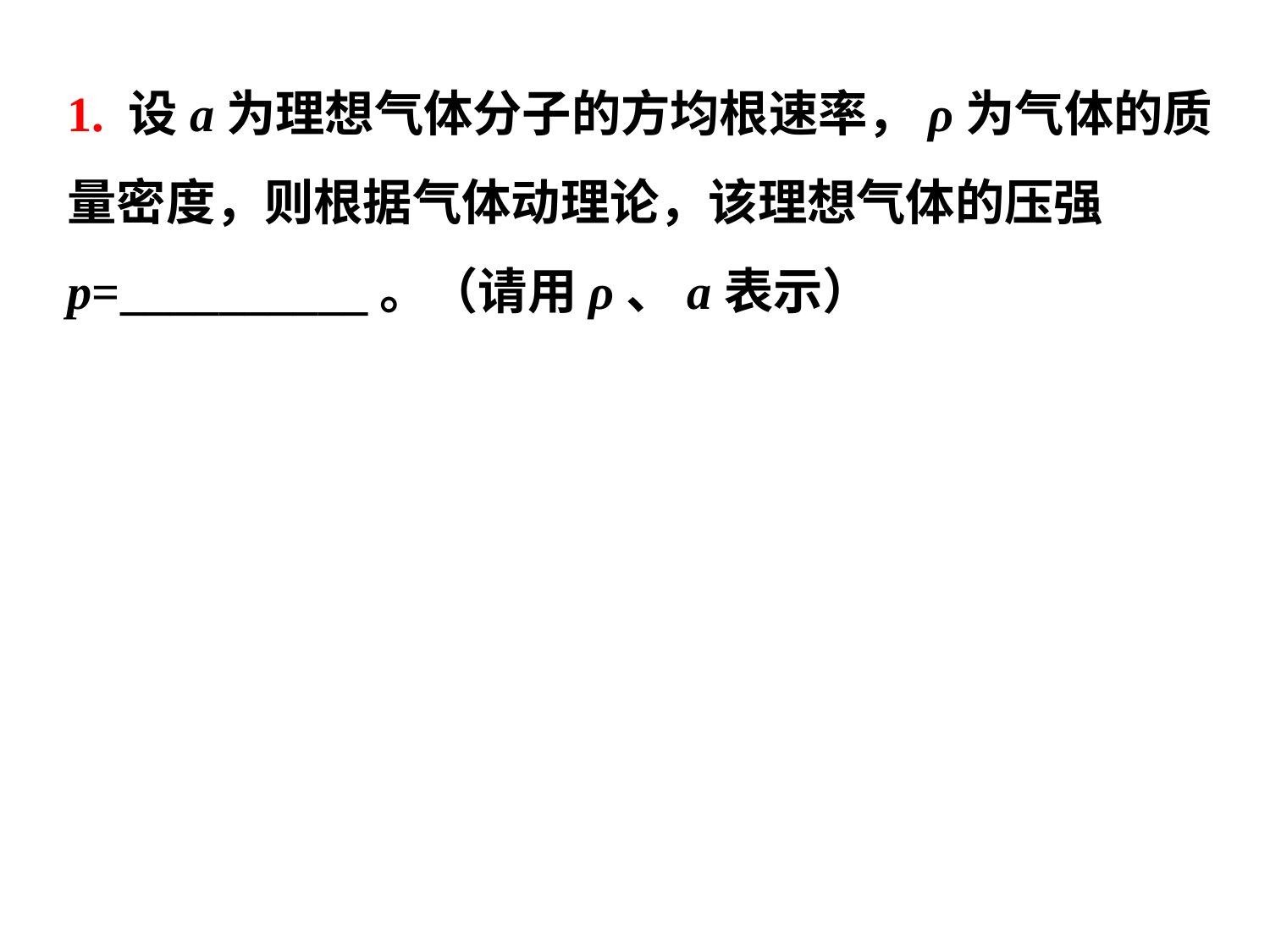

1. 设a为理想气体分子的方均根速率，ρ为气体的质量密度，则根据气体动理论，该理想气体的压强p=__________。（请用ρ、a表示）